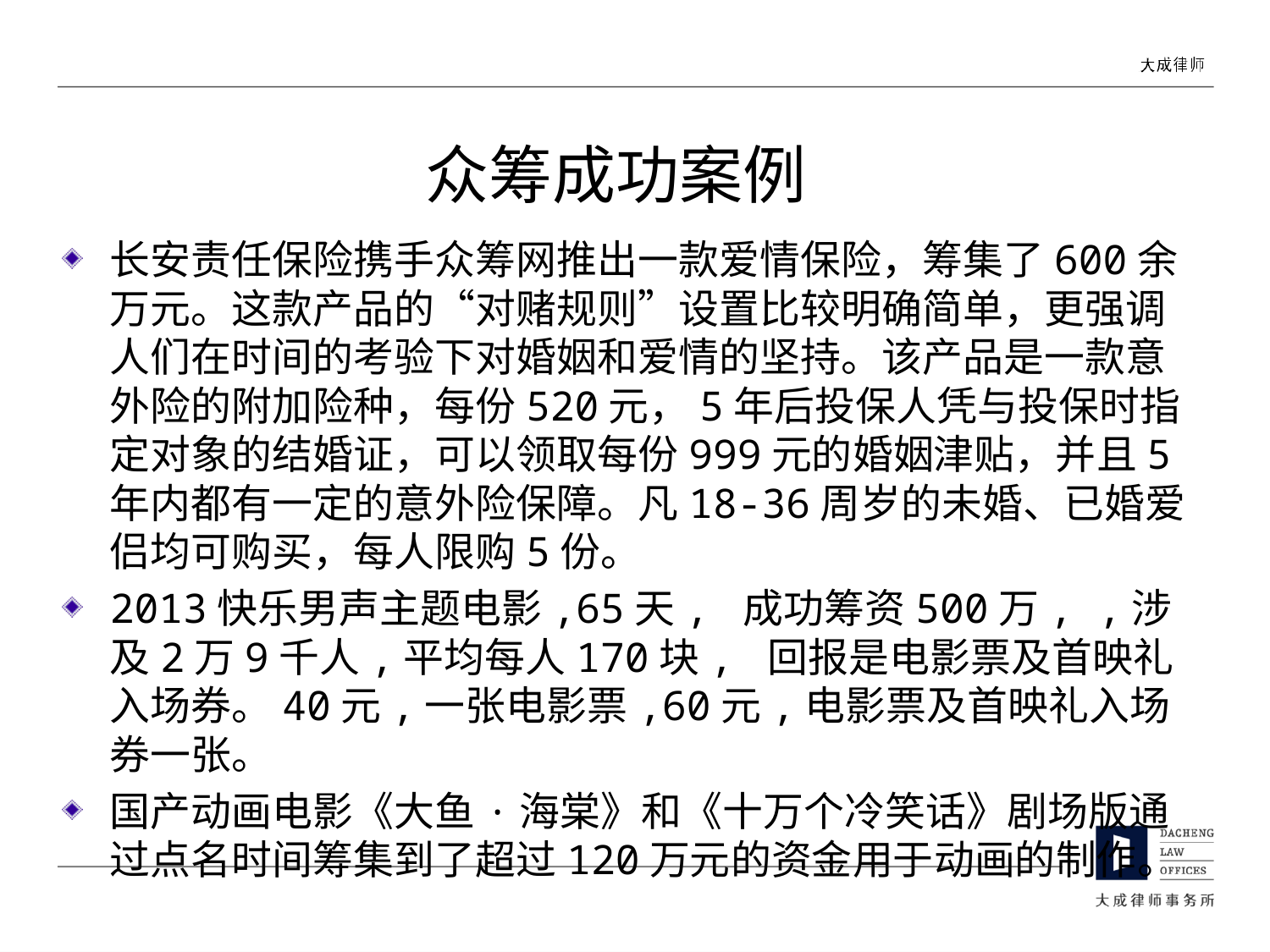

# 众筹成功案例
长安责任保险携手众筹网推出一款爱情保险，筹集了600余万元。这款产品的“对赌规则”设置比较明确简单，更强调人们在时间的考验下对婚姻和爱情的坚持。该产品是一款意外险的附加险种，每份520元，5年后投保人凭与投保时指定对象的结婚证，可以领取每份999元的婚姻津贴，并且5年内都有一定的意外险保障。凡18-36周岁的未婚、已婚爱侣均可购买，每人限购5份。
2013快乐男声主题电影,65天, 成功筹资500万, ,涉及2万9千人,平均每人170块, 回报是电影票及首映礼入场券。40元,一张电影票,60元,电影票及首映礼入场券一张。
国产动画电影《大鱼·海棠》和《十万个冷笑话》剧场版通过点名时间筹集到了超过120万元的资金用于动画的制作。